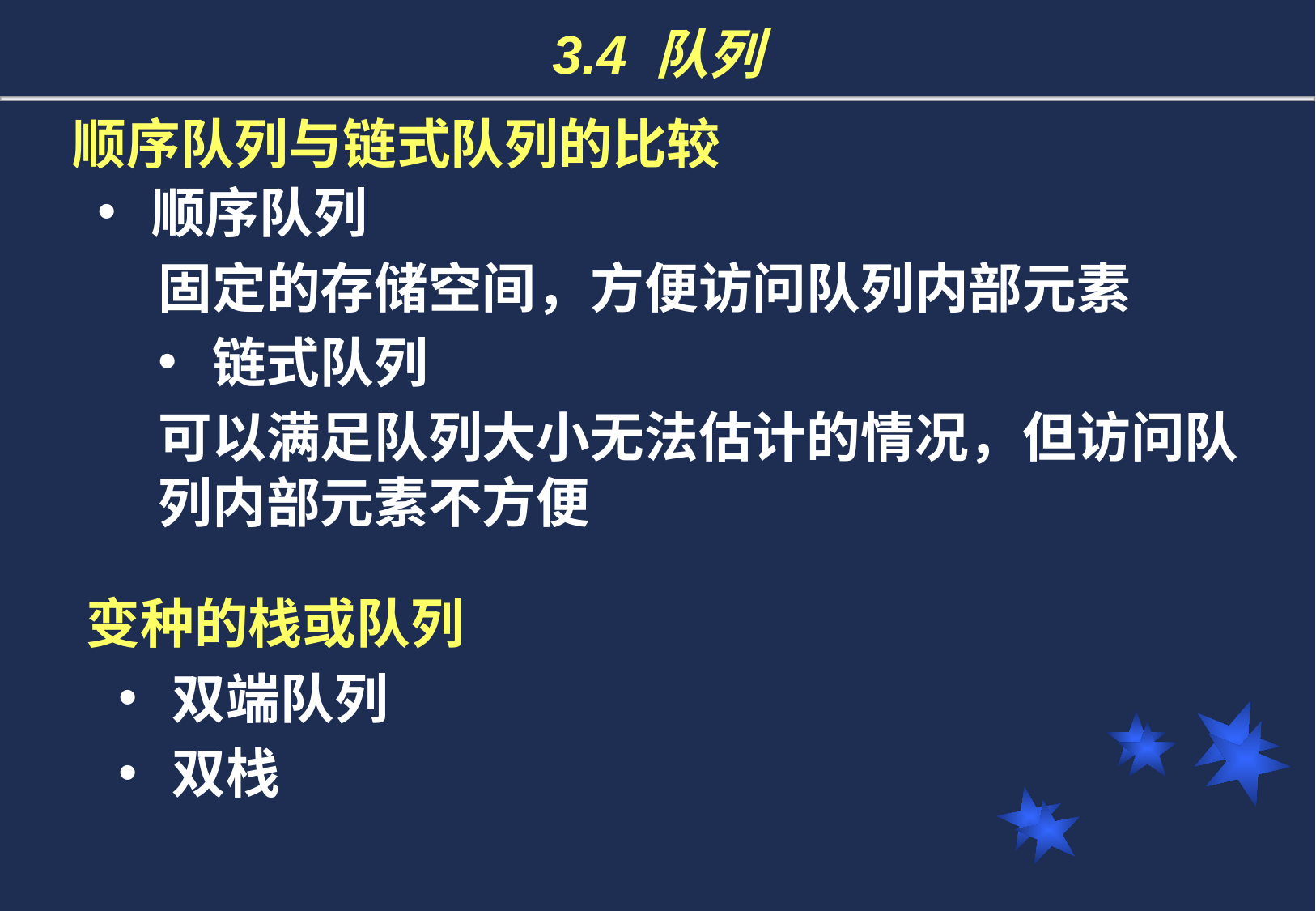

# 3.4 队列
顺序队列与链式队列的比较
 顺序队列
固定的存储空间，方便访问队列内部元素
 链式队列
可以满足队列大小无法估计的情况，但访问队列内部元素不方便
变种的栈或队列
 双端队列
 双栈